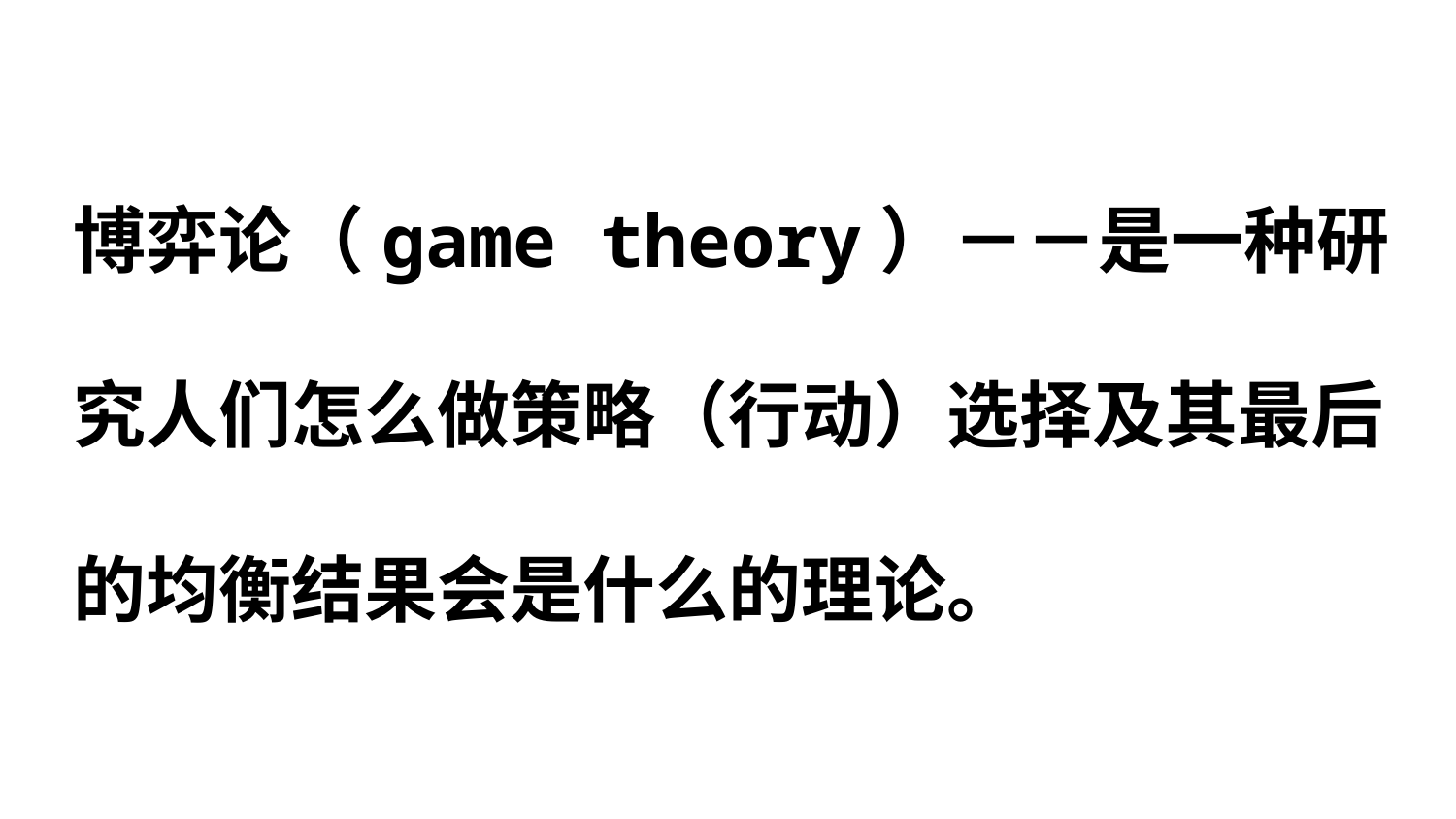

何为博弈论？
博弈论（game theory）－－是一种研究人们怎么做策略（行动）选择及其最后的均衡结果会是什么的理论。